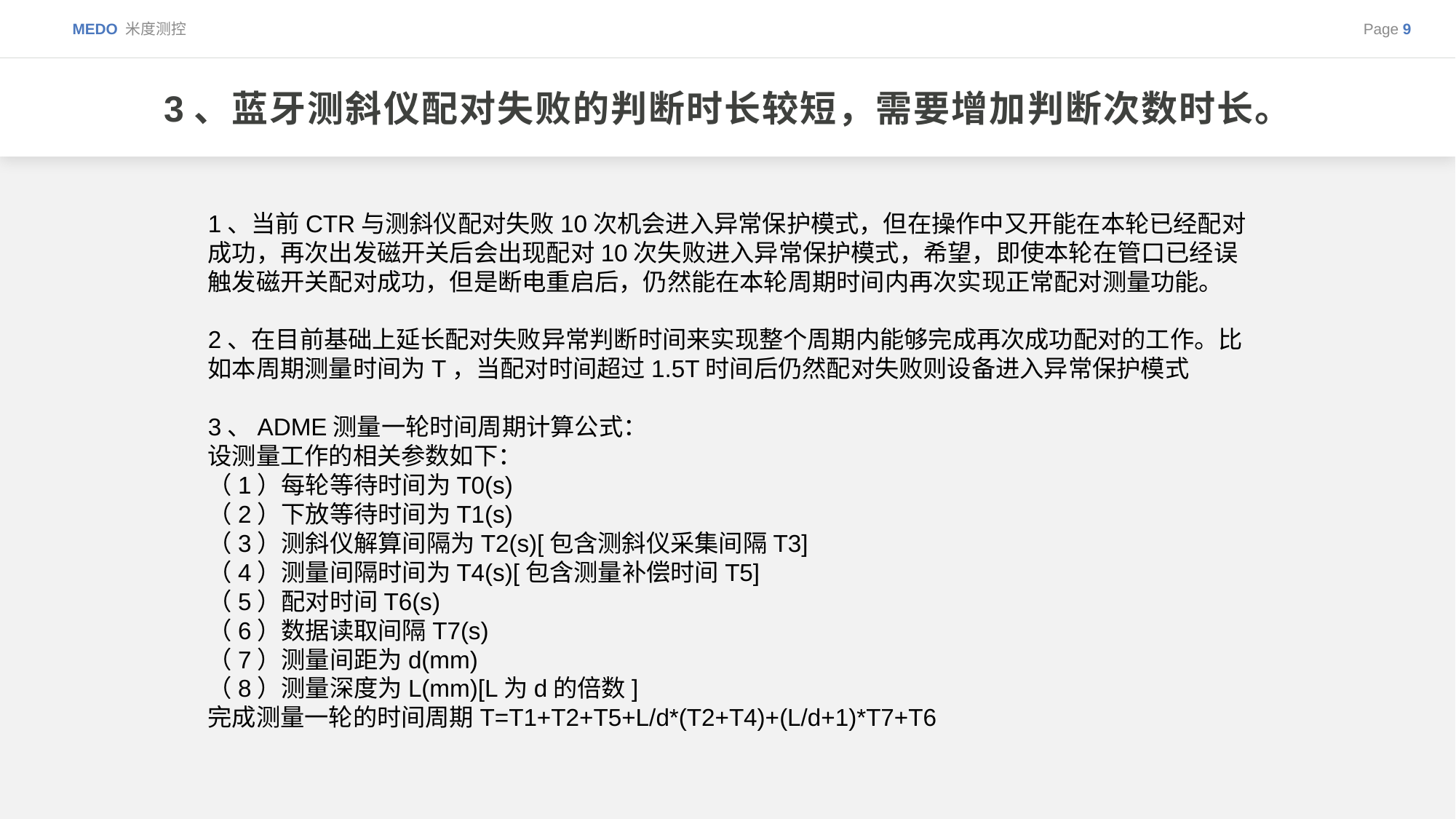

# 3、蓝牙测斜仪配对失败的判断时长较短，需要增加判断次数时长。
Page 9

MEDO 米度测控

1、当前CTR与测斜仪配对失败10次机会进入异常保护模式，但在操作中又开能在本轮已经配对成功，再次出发磁开关后会出现配对10次失败进入异常保护模式，希望，即使本轮在管口已经误触发磁开关配对成功，但是断电重启后，仍然能在本轮周期时间内再次实现正常配对测量功能。

2、在目前基础上延长配对失败异常判断时间来实现整个周期内能够完成再次成功配对的工作。比如本周期测量时间为T，当配对时间超过1.5T时间后仍然配对失败则设备进入异常保护模式

3、ADME测量一轮时间周期计算公式：
设测量工作的相关参数如下：
（1）每轮等待时间为T0(s)
（2）下放等待时间为T1(s)
（3）测斜仪解算间隔为T2(s)[包含测斜仪采集间隔T3]
（4）测量间隔时间为T4(s)[包含测量补偿时间T5]
（5）配对时间T6(s)
（6）数据读取间隔T7(s)
（7）测量间距为d(mm)
（8）测量深度为L(mm)[L为d的倍数]
完成测量一轮的时间周期T=T1+T2+T5+L/d*(T2+T4)+(L/d+1)*T7+T6